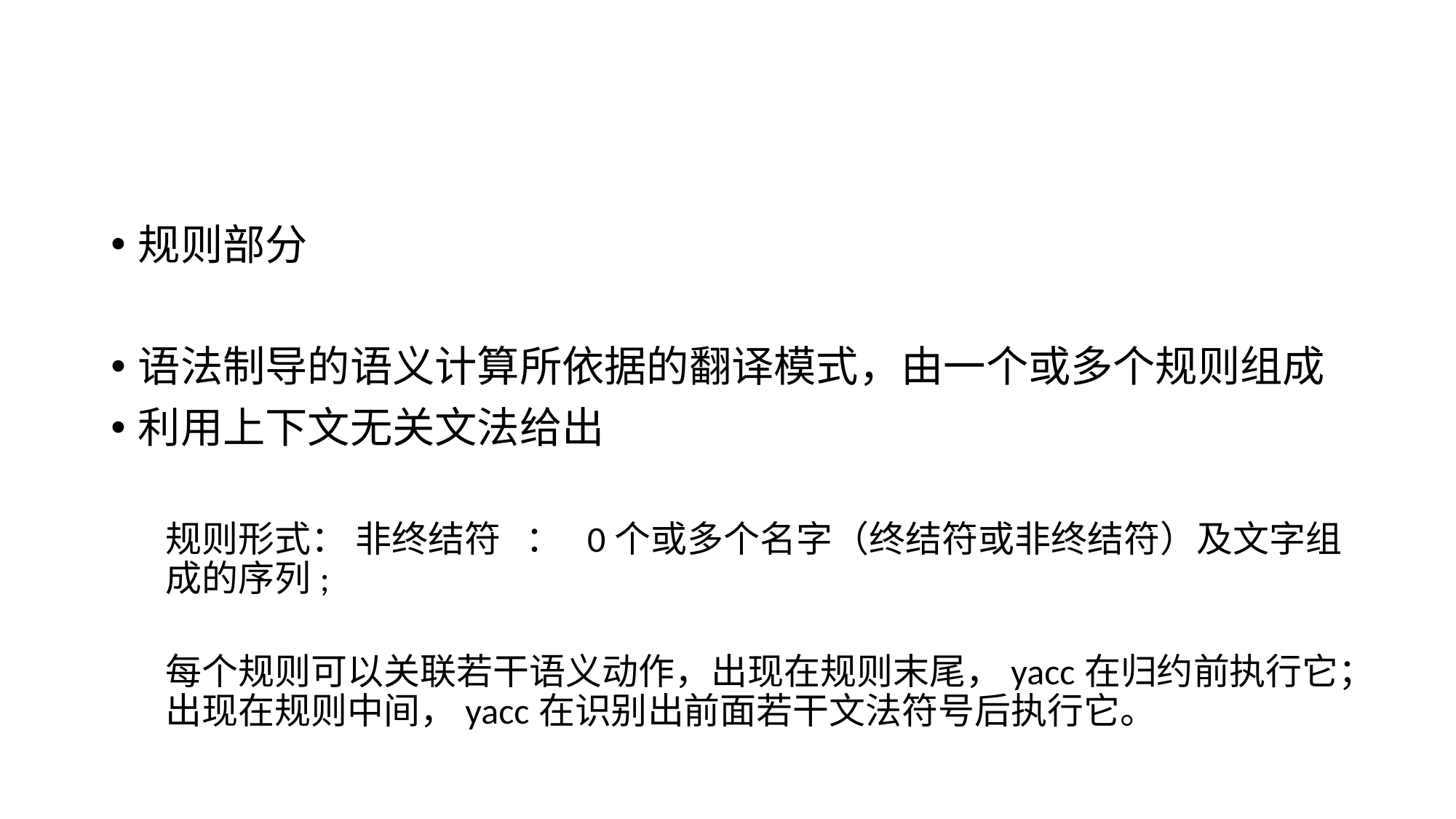

#
规则部分

语法制导的语义计算所依据的翻译模式，由一个或多个规则组成
利用上下文无关文法给出

规则形式： 非终结符   ：  0个或多个名字（终结符或非终结符）及文字组成的序列;

每个规则可以关联若干语义动作，出现在规则末尾，yacc在归约前执行它；出现在规则中间，yacc在识别出前面若干文法符号后执行它。